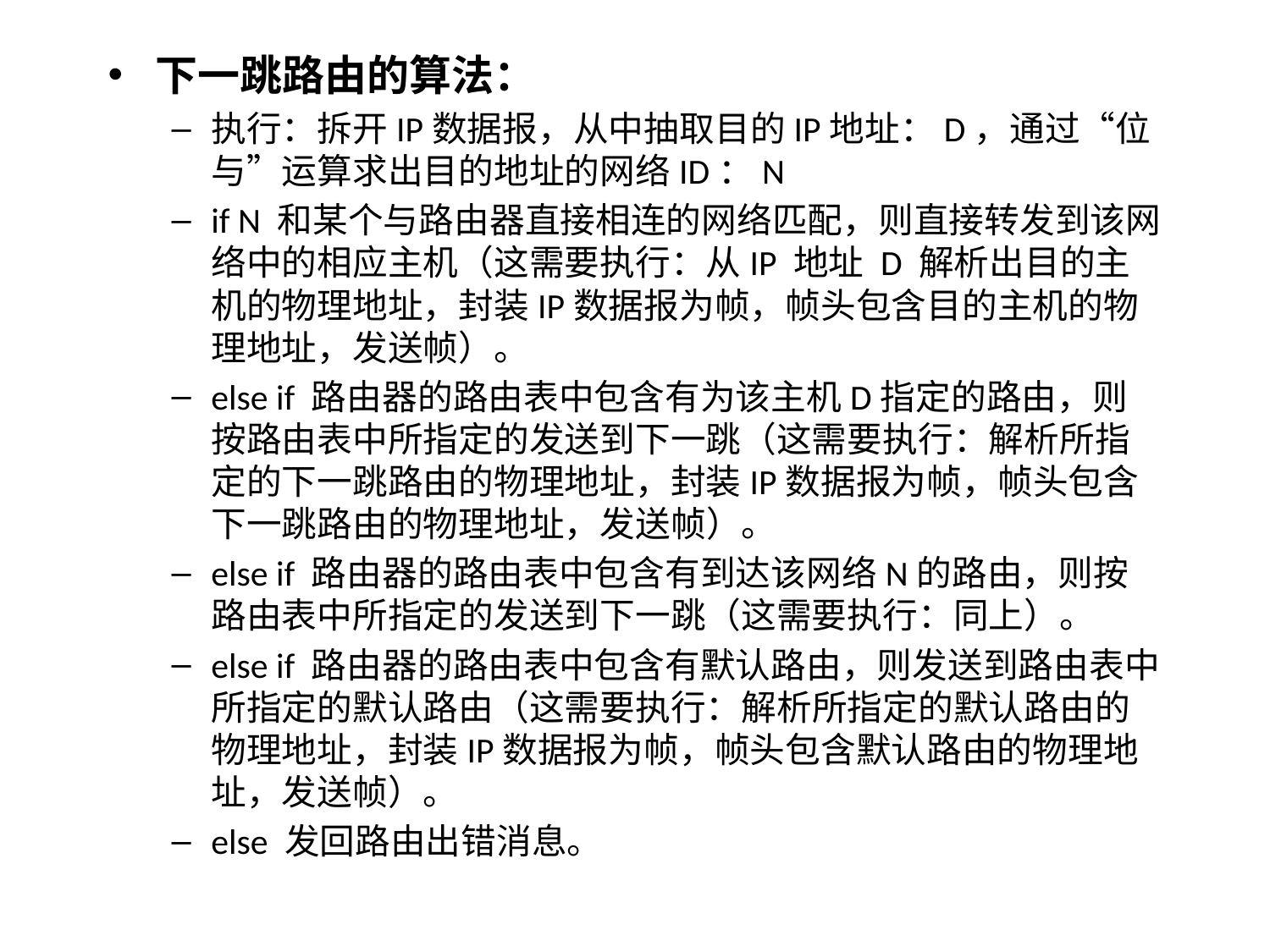

下一跳路由的算法：
执行：拆开IP数据报，从中抽取目的IP地址：D，通过“位与”运算求出目的地址的网络ID：N
if N 和某个与路由器直接相连的网络匹配，则直接转发到该网络中的相应主机（这需要执行：从IP 地址 D 解析出目的主机的物理地址，封装IP数据报为帧，帧头包含目的主机的物理地址，发送帧）。
else if 路由器的路由表中包含有为该主机D指定的路由，则按路由表中所指定的发送到下一跳（这需要执行：解析所指定的下一跳路由的物理地址，封装IP数据报为帧，帧头包含下一跳路由的物理地址，发送帧）。
else if 路由器的路由表中包含有到达该网络N的路由，则按路由表中所指定的发送到下一跳（这需要执行：同上）。
else if 路由器的路由表中包含有默认路由，则发送到路由表中所指定的默认路由（这需要执行：解析所指定的默认路由的物理地址，封装IP数据报为帧，帧头包含默认路由的物理地址，发送帧）。
else 发回路由出错消息。